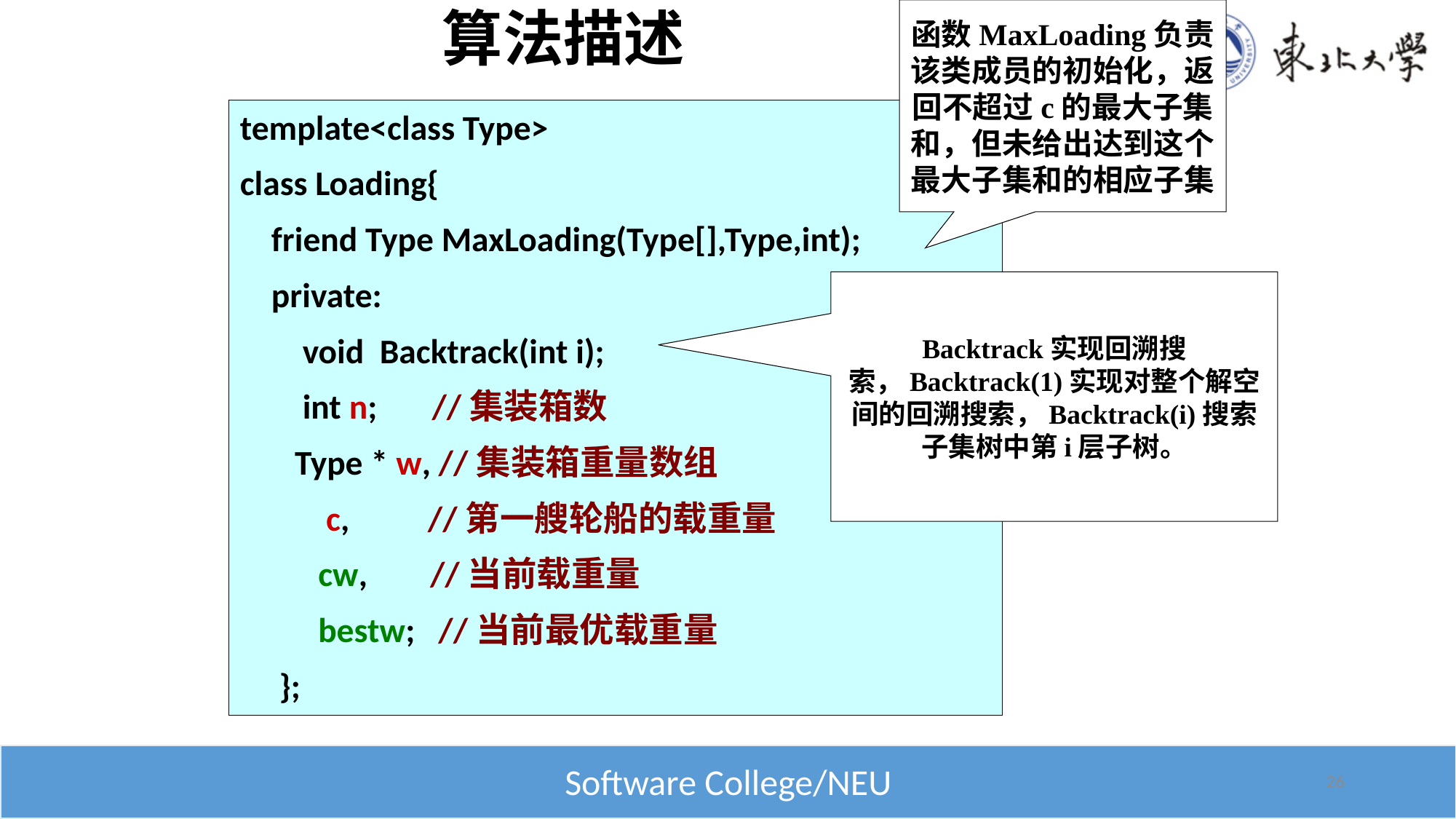

# 算法描述
函数MaxLoading负责该类成员的初始化，返回不超过c的最大子集和，但未给出达到这个最大子集和的相应子集
template<class Type>
class Loading{
    friend Type MaxLoading(Type[],Type,int);
    private:
        void  Backtrack(int i);
        int n;       //集装箱数
       Type * w, //集装箱重量数组
           c,          //第一艘轮船的载重量
          cw,        //当前载重量
          bestw;   //当前最优载重量
     };
Backtrack实现回溯搜索，Backtrack(1)实现对整个解空间的回溯搜索，Backtrack(i)搜索子集树中第i层子树。
26